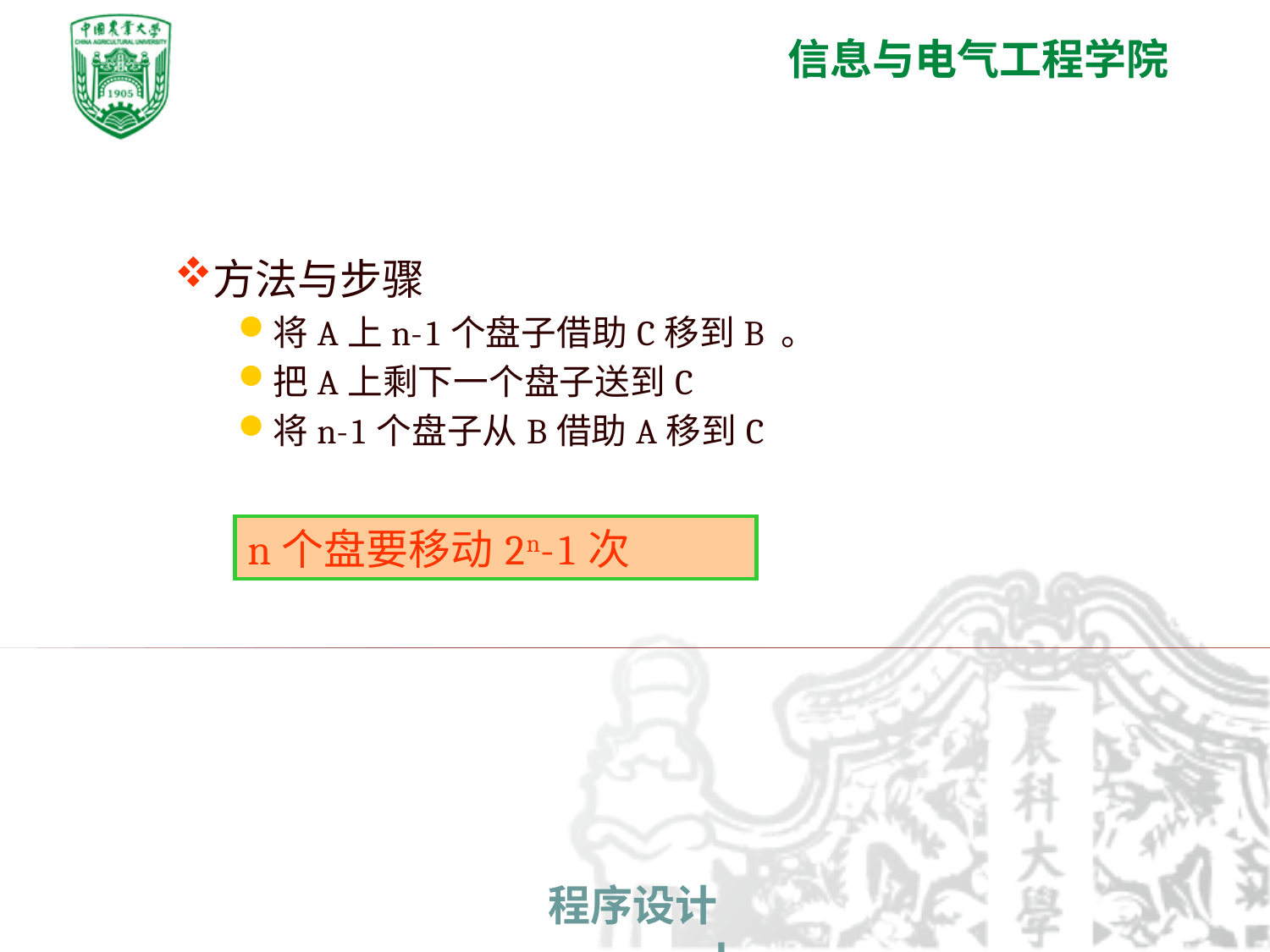

方法与步骤
将A上n-1个盘子借助C移到B 。
把A上剩下一个盘子送到C
将n-1个盘子从B借助A移到C
n个盘要移动2n-1次